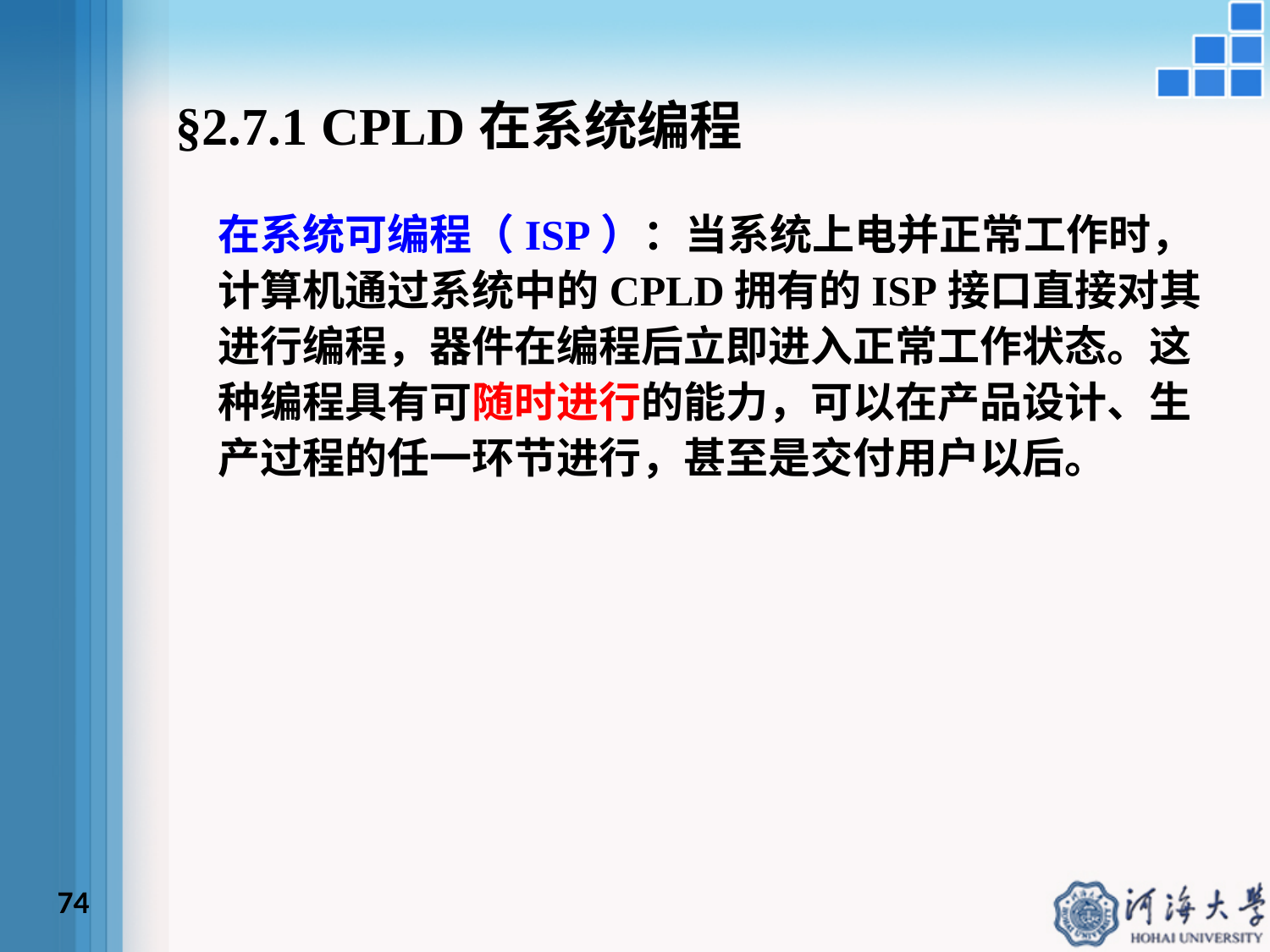

§2.7.1 CPLD在系统编程
在系统可编程（ISP）：当系统上电并正常工作时，计算机通过系统中的CPLD拥有的ISP接口直接对其进行编程，器件在编程后立即进入正常工作状态。这种编程具有可随时进行的能力，可以在产品设计、生产过程的任一环节进行，甚至是交付用户以后。

74